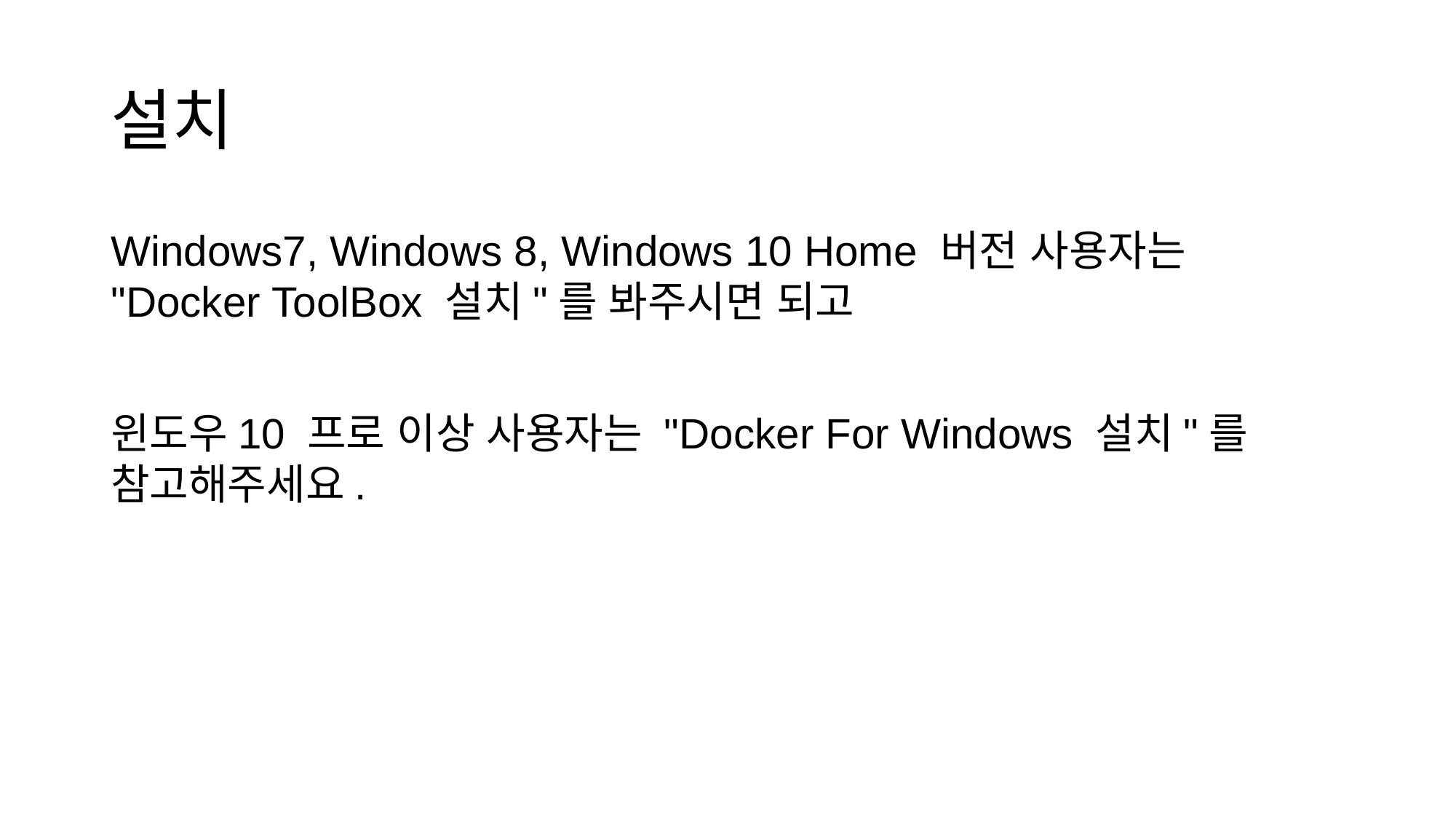

# 설치
Windows7, Windows 8, Windows 10 Home 버전 사용자는 "Docker ToolBox 설치"를 봐주시면 되고

윈도우10 프로 이상 사용자는 "Docker For Windows 설치"를 참고해주세요.